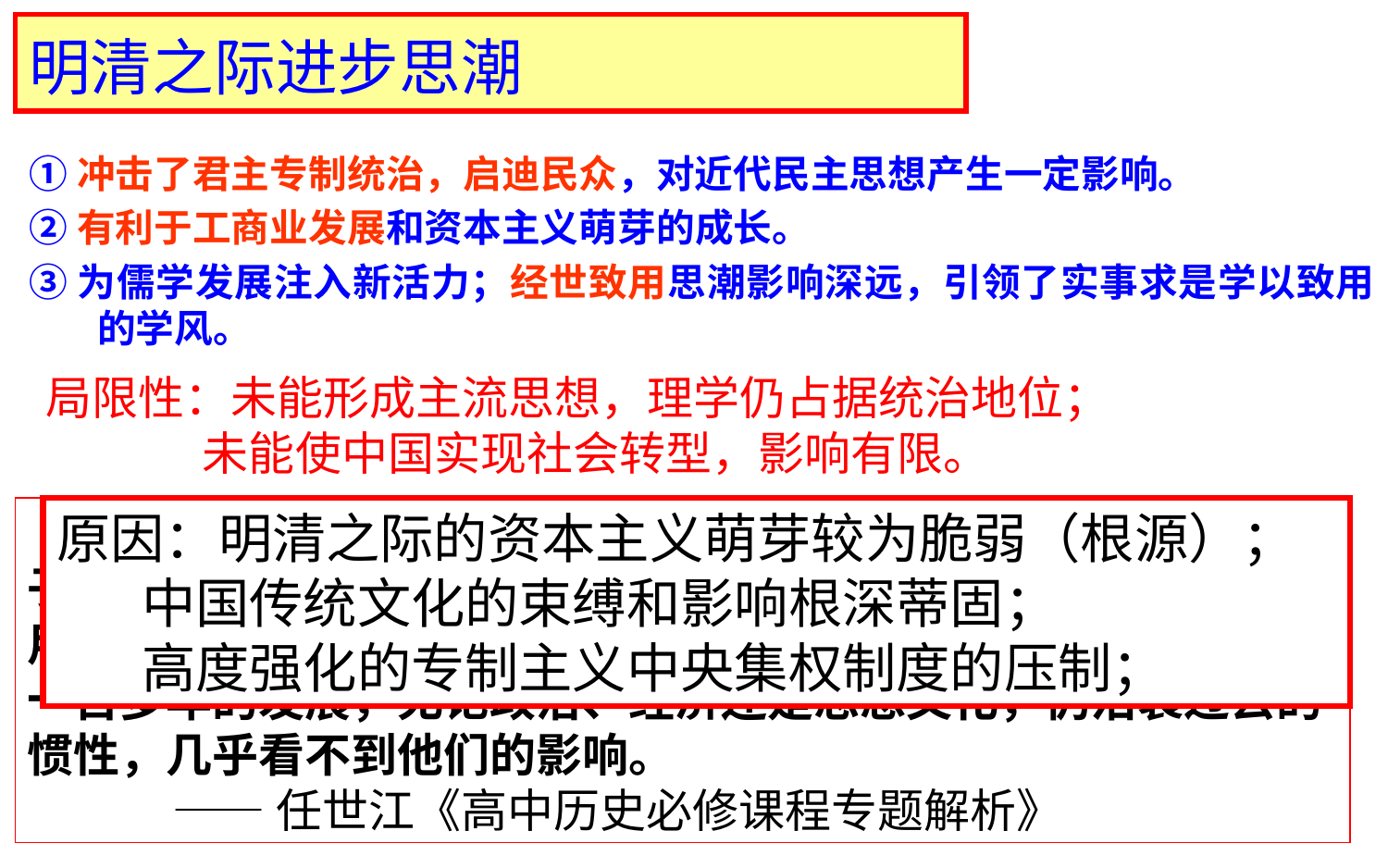

明清之际进步思潮
①冲击了君主专制统治，启迪民众，对近代民主思想产生一定影响。
②有利于工商业发展和资本主义萌芽的成长。
③为儒学发展注入新活力；经世致用思潮影响深远，引领了实事求是学以致用的学风。
局限性：未能形成主流思想，理学仍占据统治地位；
              未能使中国实现社会转型，影响有限。

    他们的思想无疑是进步的，但他们终究没有跳出儒家思想的圈子。从他们致死不食清朝俸禄的行为来看，他们的救世方案和实用学问，其思想意义和学术意义大于社会意义。至少康、雍、乾一百多年的发展，无论政治、经济还是思想文化，仍沿袭过去的惯性，几乎看不到他们的影响。
              ——任世江《高中历史必修课程专题解析》
原因：明清之际的资本主义萌芽较为脆弱（根源）；
      中国传统文化的束缚和影响根深蒂固；
      高度强化的专制主义中央集权制度的压制；